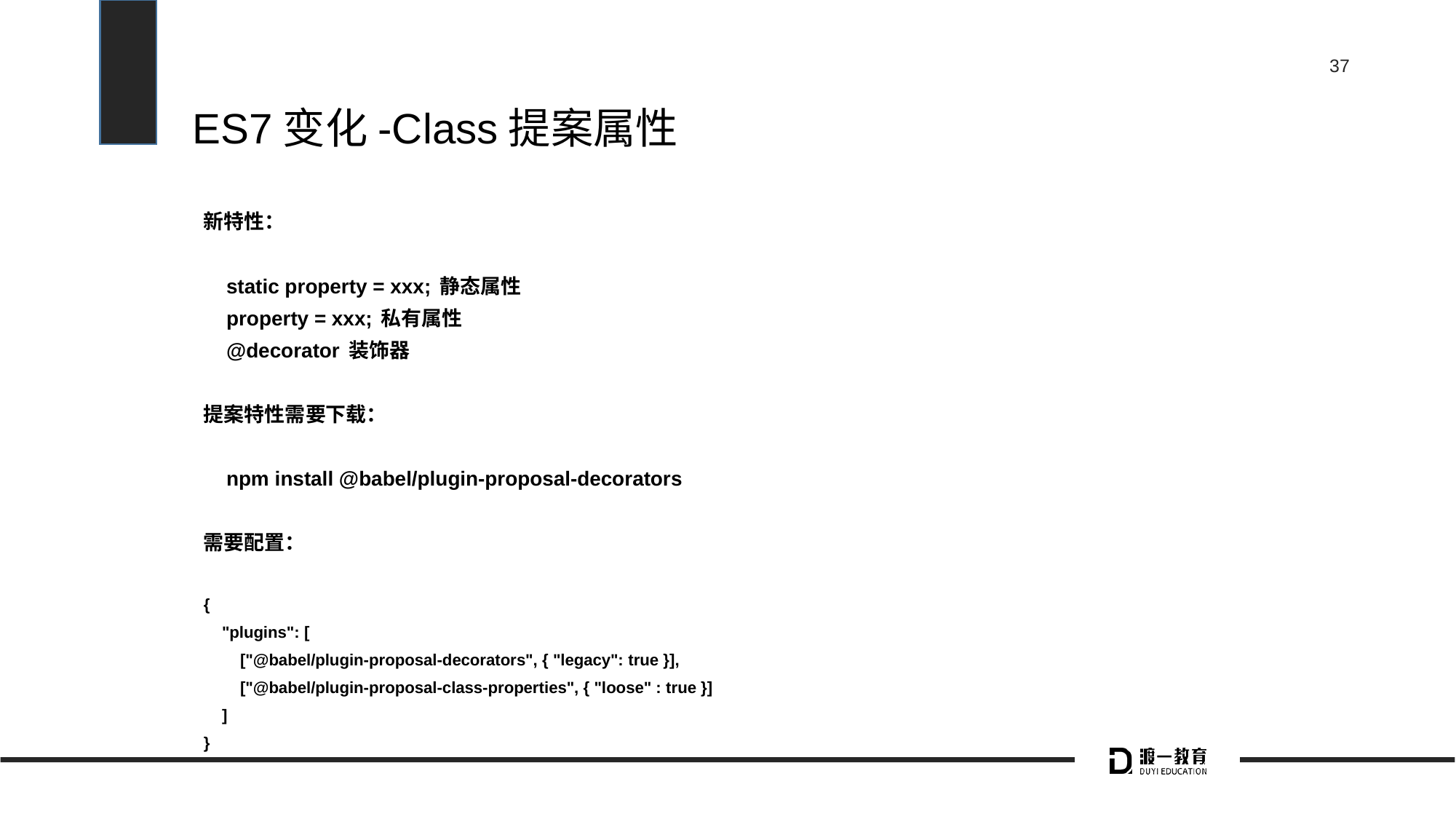

# ES7变化-Class提案属性
新特性：

    static property = xxx; 静态属性
    property = xxx; 私有属性
    @decorator 装饰器

提案特性需要下载：

    npm install @babel/plugin-proposal-decorators

需要配置：

{
    "plugins": [
        ["@babel/plugin-proposal-decorators", { "legacy": true }],
        ["@babel/plugin-proposal-class-properties", { "loose" : true }]
    ]
}